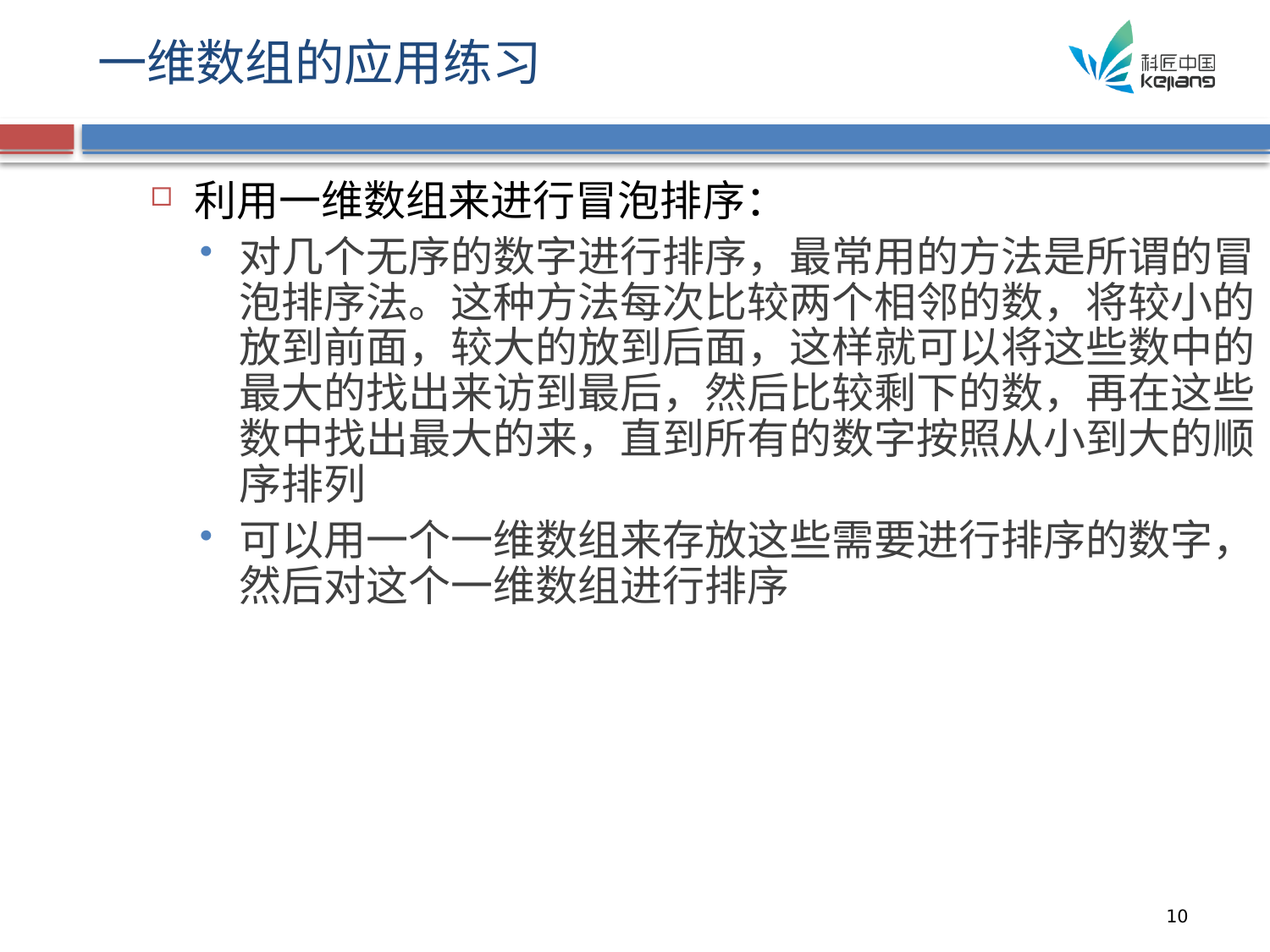

# 一维数组的应用练习
利用一维数组来进行冒泡排序：
对几个无序的数字进行排序，最常用的方法是所谓的冒泡排序法。这种方法每次比较两个相邻的数，将较小的放到前面，较大的放到后面，这样就可以将这些数中的最大的找出来访到最后，然后比较剩下的数，再在这些数中找出最大的来，直到所有的数字按照从小到大的顺序排列
可以用一个一维数组来存放这些需要进行排序的数字，然后对这个一维数组进行排序
10